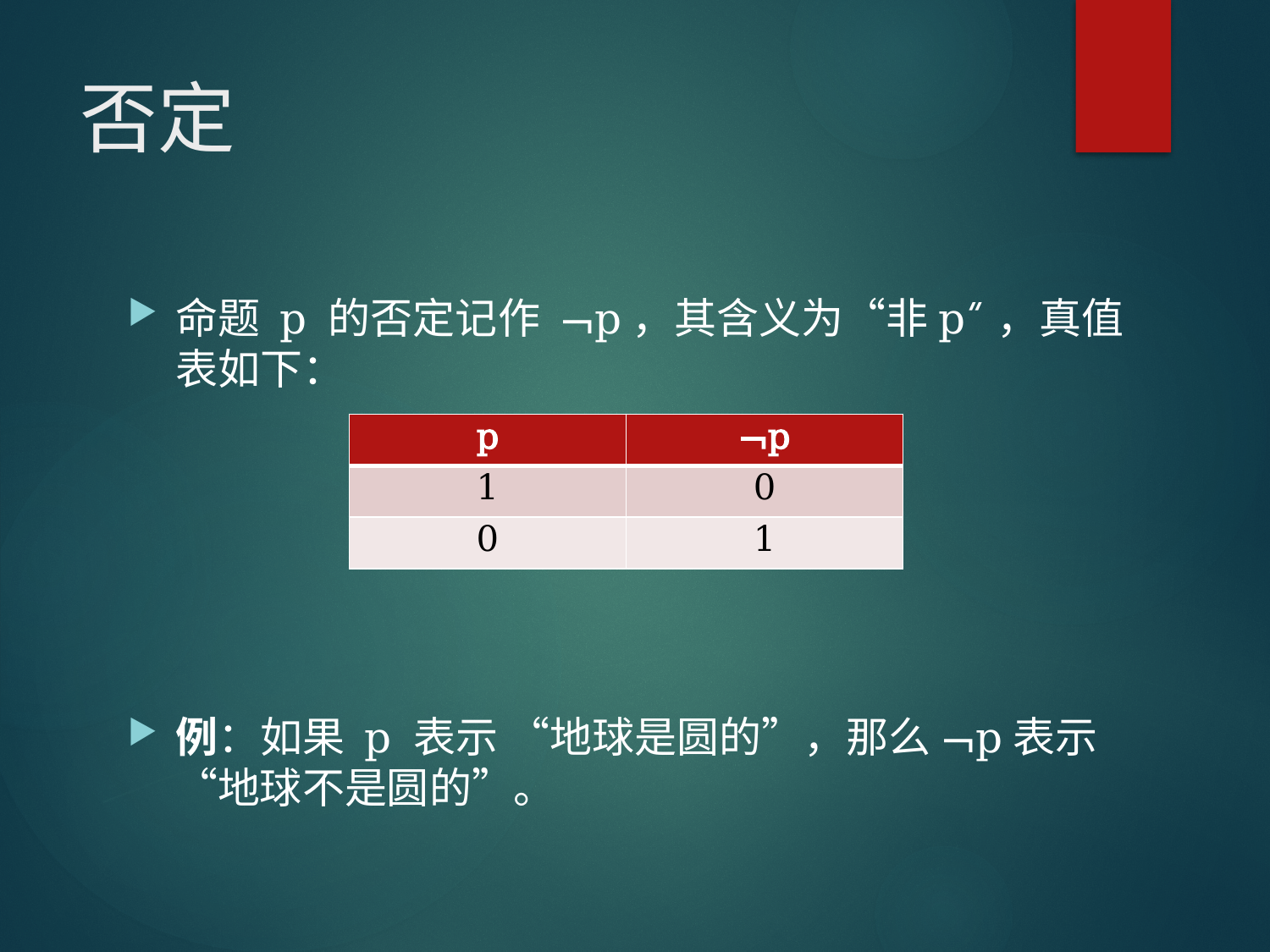

# 否定
命题 p 的否定记作 ¬p，其含义为“非p”，真值表如下：

例：如果 p 表示 “地球是圆的”，那么¬p表示 “地球不是圆的”。

| p | ¬p |
| --- | --- |
| 1 | 0 |
| 0 | 1 |